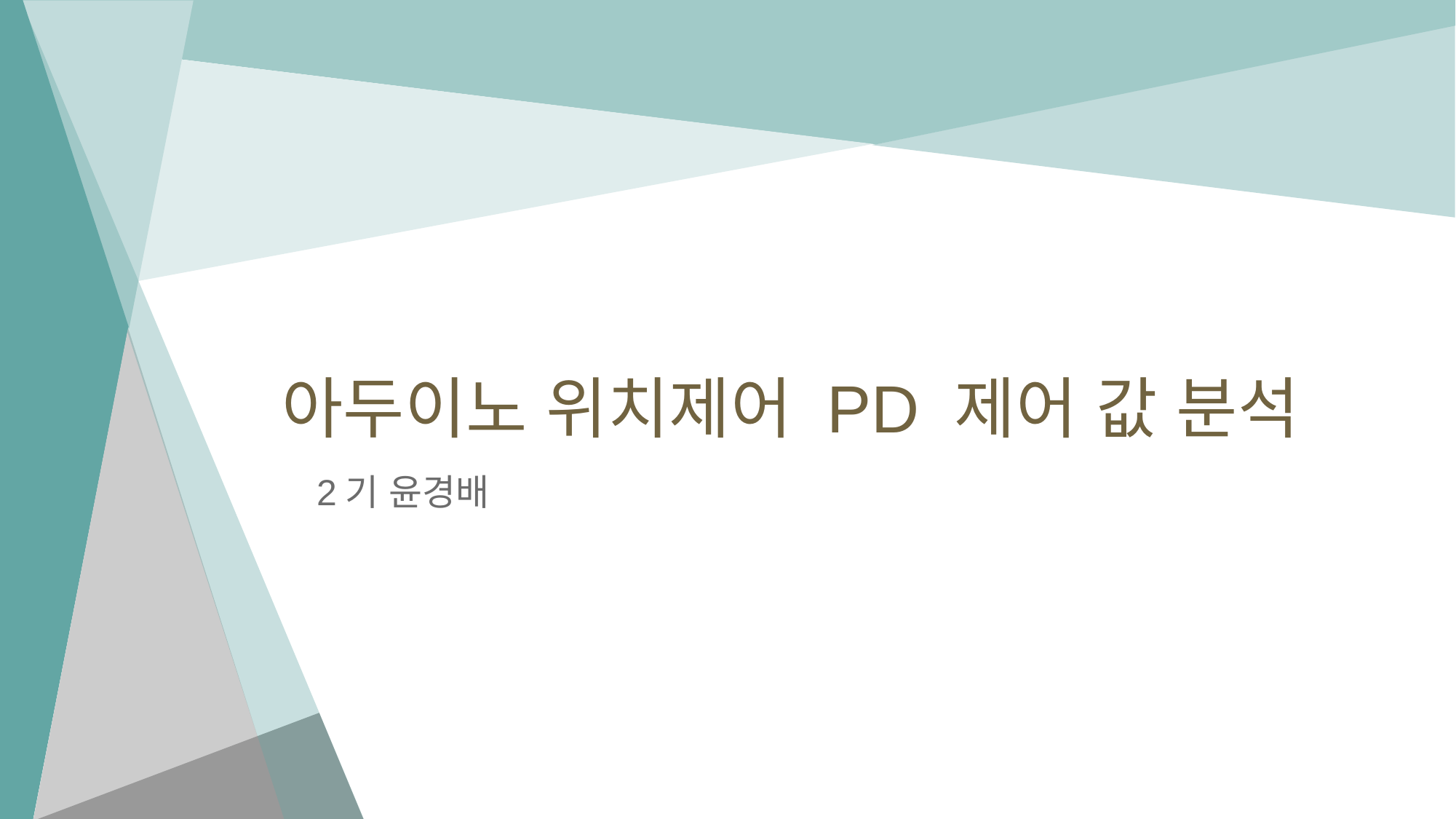

# 아두이노 위치제어 PD 제어 값 분석
2기 윤경배